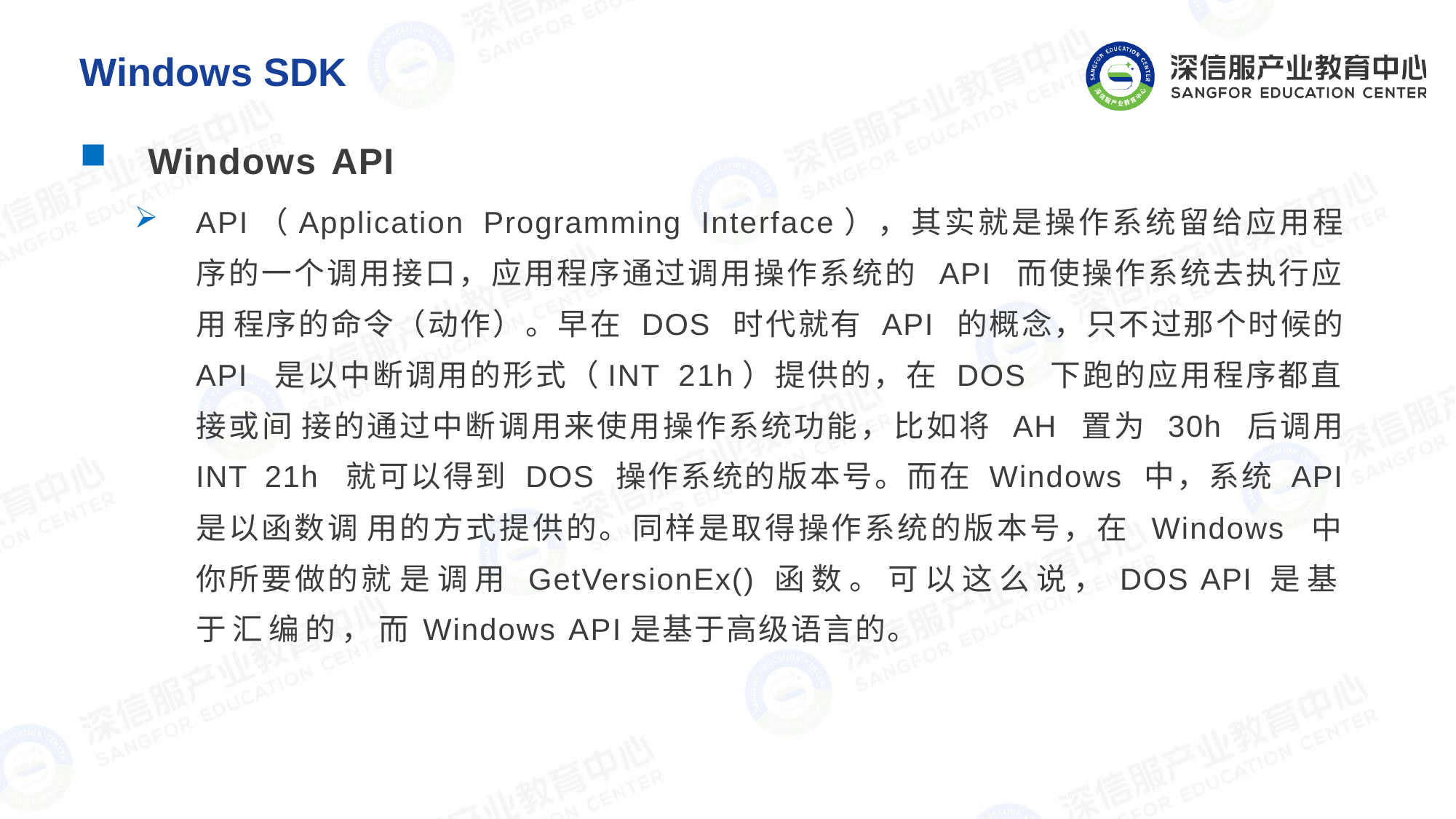

# Windows SDK
Windows API
API（Application Programming Interface），其实就是操作系统留给应用程 序的一个调用接口，应用程序通过调用操作系统的 API 而使操作系统去执行应用 程序的命令（动作）。早在 DOS 时代就有 API 的概念，只不过那个时候的 API  是以中断调用的形式（INT 21h）提供的，在  DOS 下跑的应用程序都直接或间 接的通过中断调用来使用操作系统功能，比如将 AH 置为 30h 后调用 INT 21h  就可以得到 DOS 操作系统的版本号。而在 Windows 中，系统 API 是以函数调 用的方式提供的。同样是取得操作系统的版本号，在 Windows 中你所要做的就 是调用 GetVersionEx() 函数。 可以这么说， DOS API 是基于汇编的， 而 Windows API是基于高级语言的。